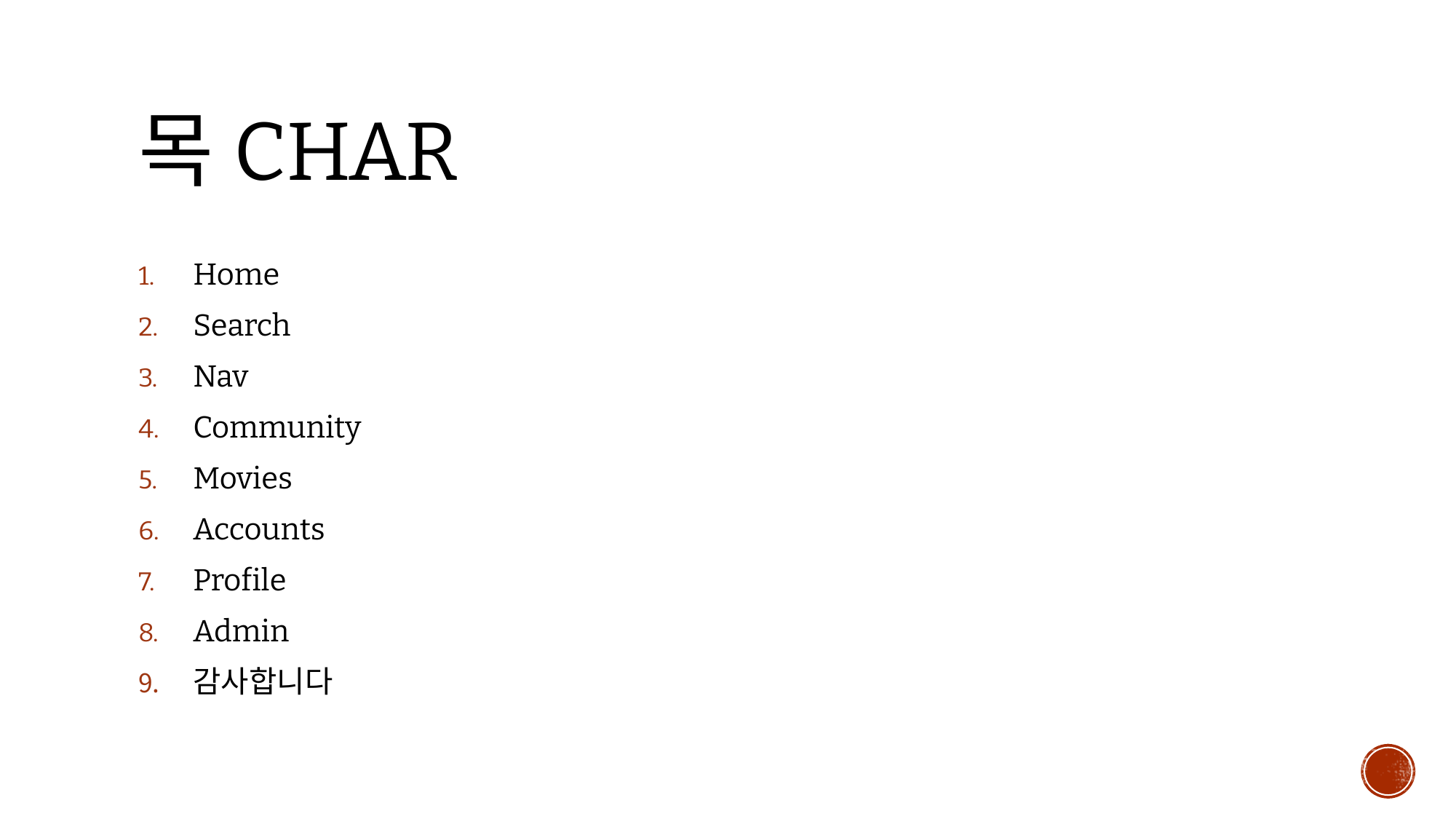

# 목char
Home
Search
Nav
Community
Movies
Accounts
Profile
Admin
감사합니다